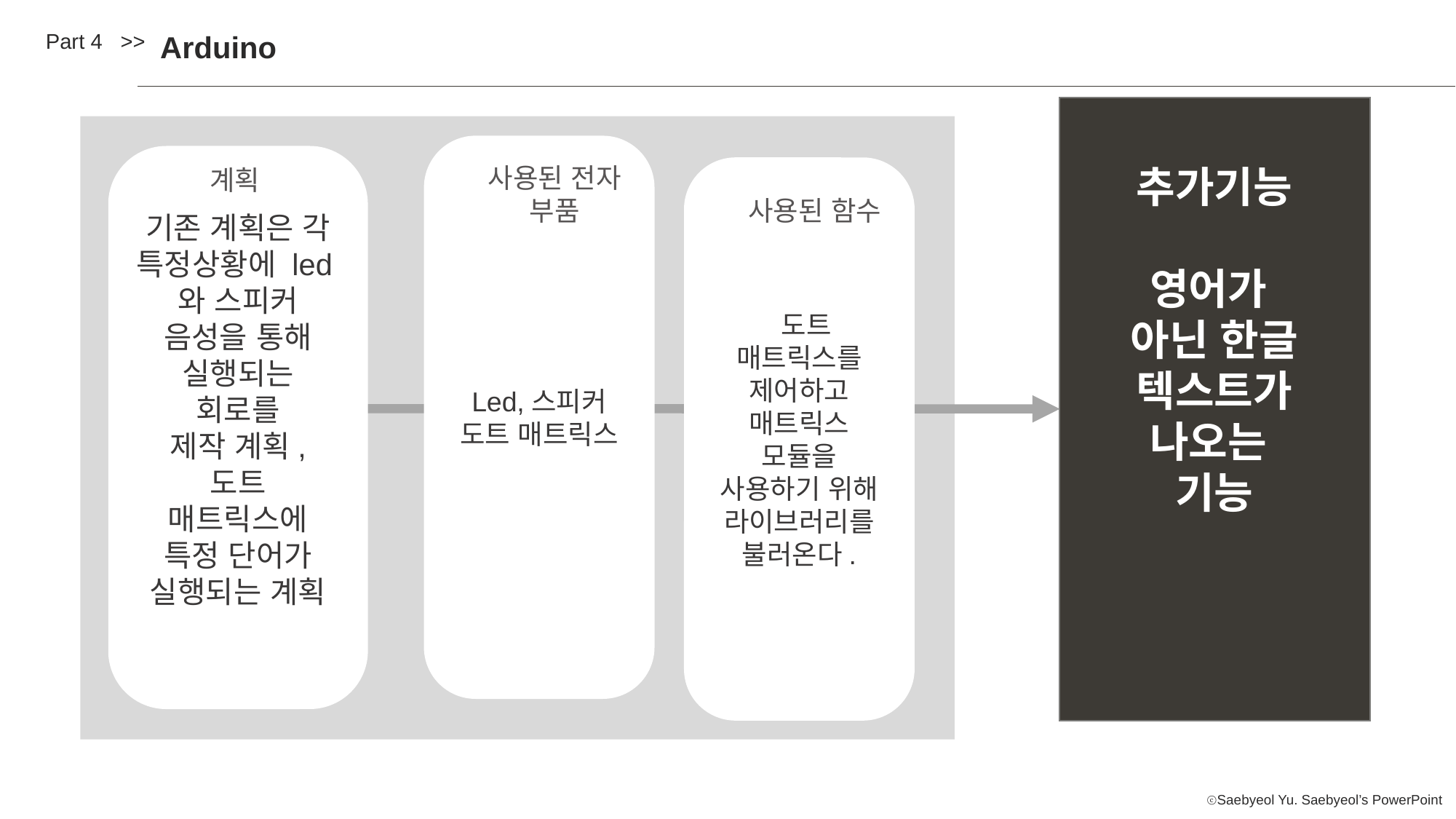

Part 4   >>
Arduino

Led,스피커
도트 매트릭스
기존 계획은 각 특정상황에 led와 스피커 음성을 통해 실행되는 회로를
제작 계획,
도트 매트릭스에 특정 단어가 실행되는 계획

계획
 도트 매트릭스를 제어하고 매트릭스 모듈을 사용하기 위해 라이브러리를 불러온다.
추가기능

영어가
아닌 한글 텍스트가 나오는
기능
사용된 전자 부품
사용된 함수